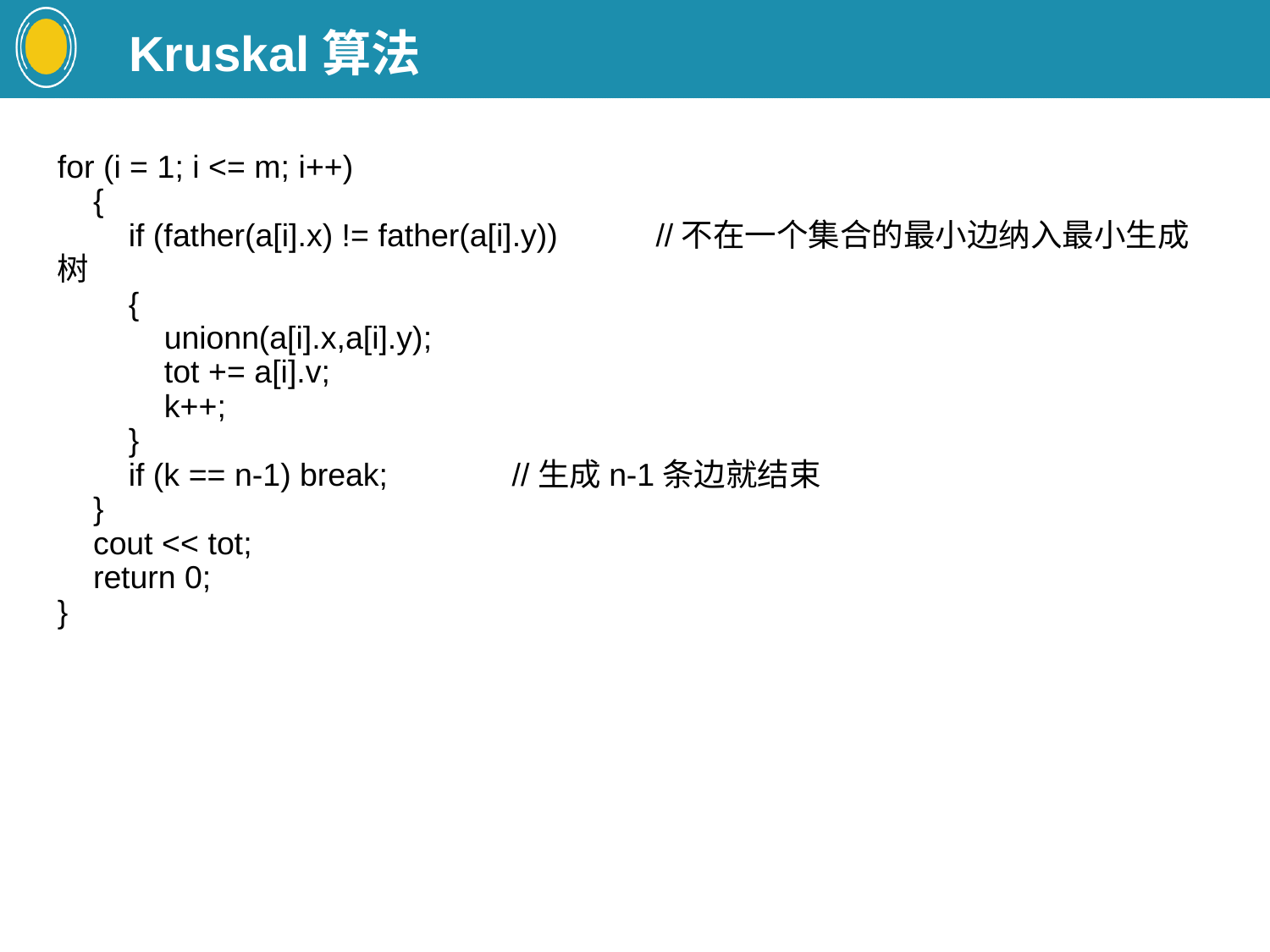

Kruskal算法

for (i = 1; i <= m; i++)
    {
        if (father(a[i].x) != father(a[i].y))           //不在一个集合的最小边纳入最小生成树
        {
            unionn(a[i].x,a[i].y);
            tot += a[i].v;
            k++;
        }
        if (k == n-1) break;              //生成n-1条边就结束
    }
    cout << tot;
    return 0;
}